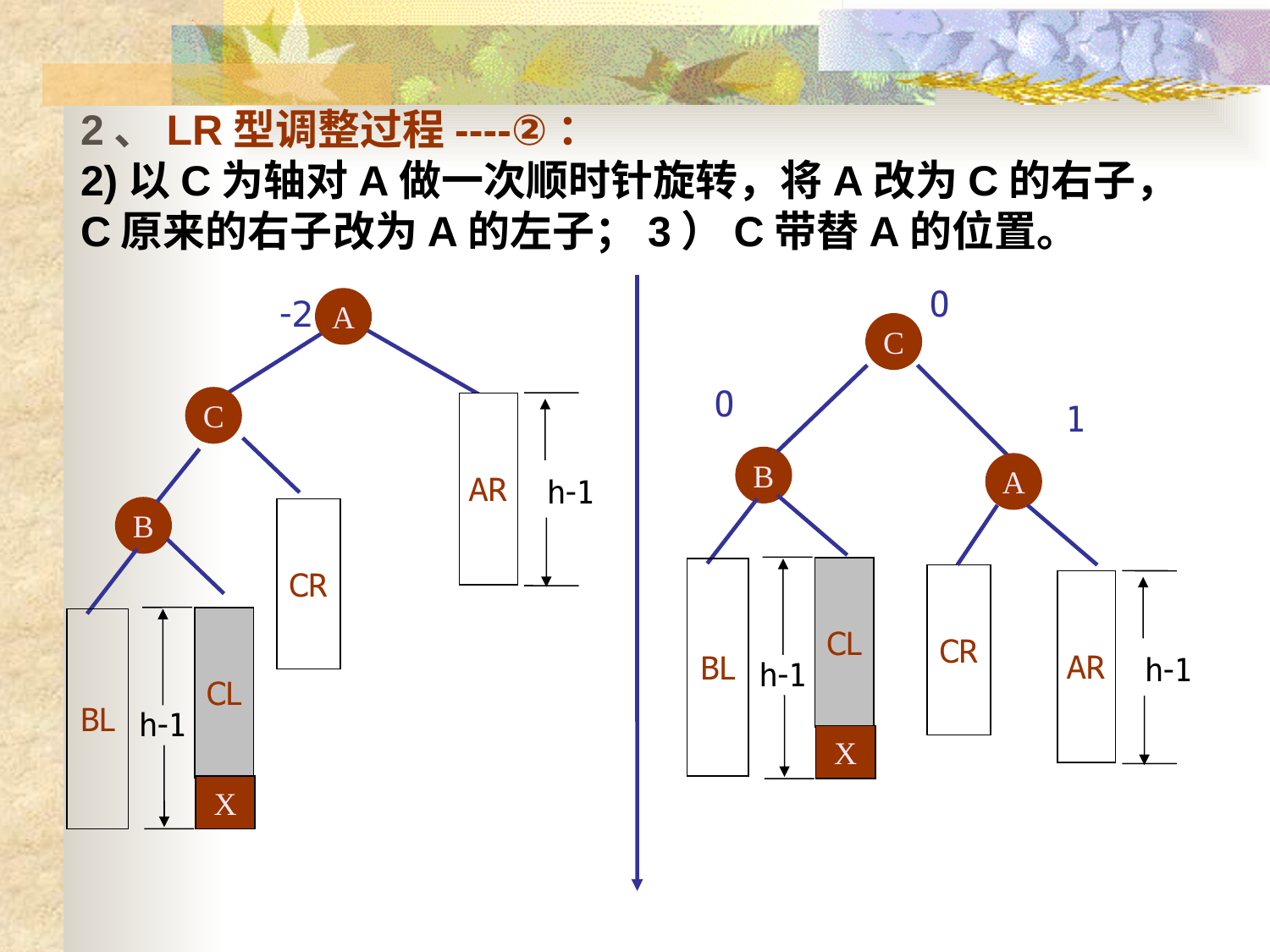

2、LR型调整过程----②：
2)以C为轴对A做一次顺时针旋转，将A改为C的右子， C原来的右子改为A的左子；3）C带替A的位置。

0
-2
A
C

0
C
1

h-1

AR

B

A

B
CR

h-1

CL
BL
CR

h-1

AR

h-1

CL
BL
X
X